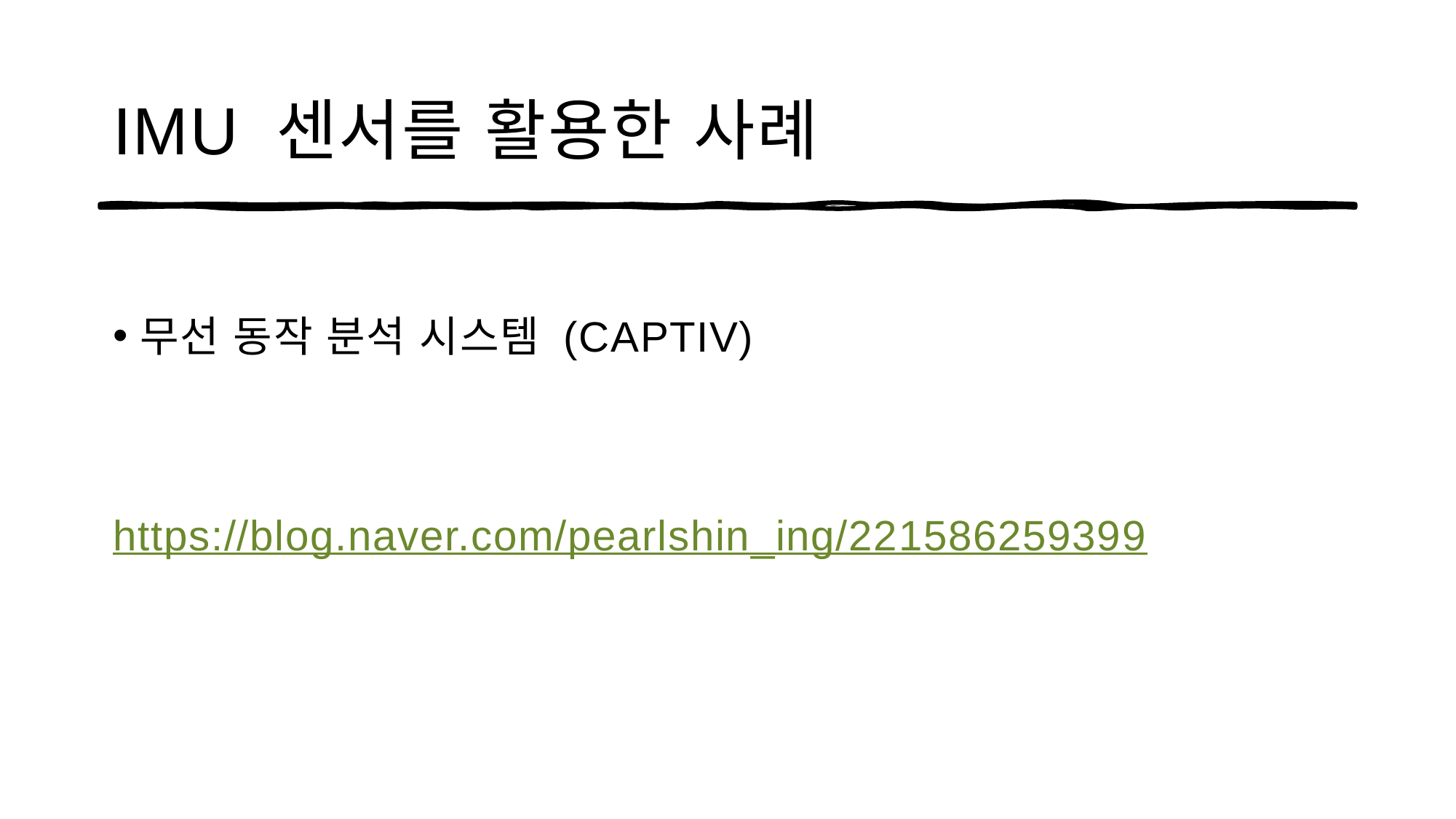

# IMU 센서를 활용한 사례

무선 동작 분석 시스템 (CAPTIV)

https://blog.naver.com/pearlshin_ing/221586259399